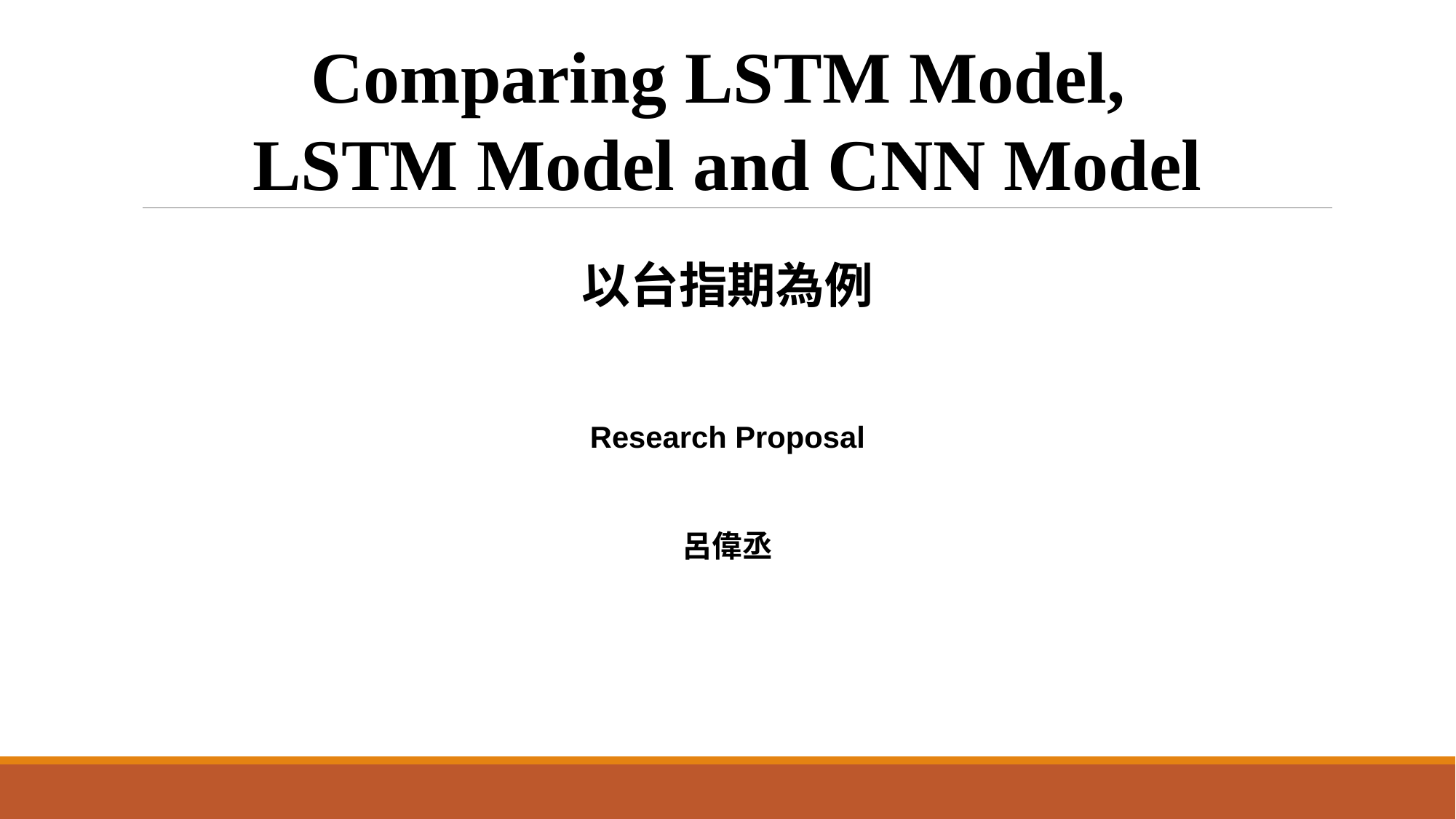

Comparing LSTM Model,  LSTM Model and CNN Model
以台指期為例
Research Proposal

呂偉丞